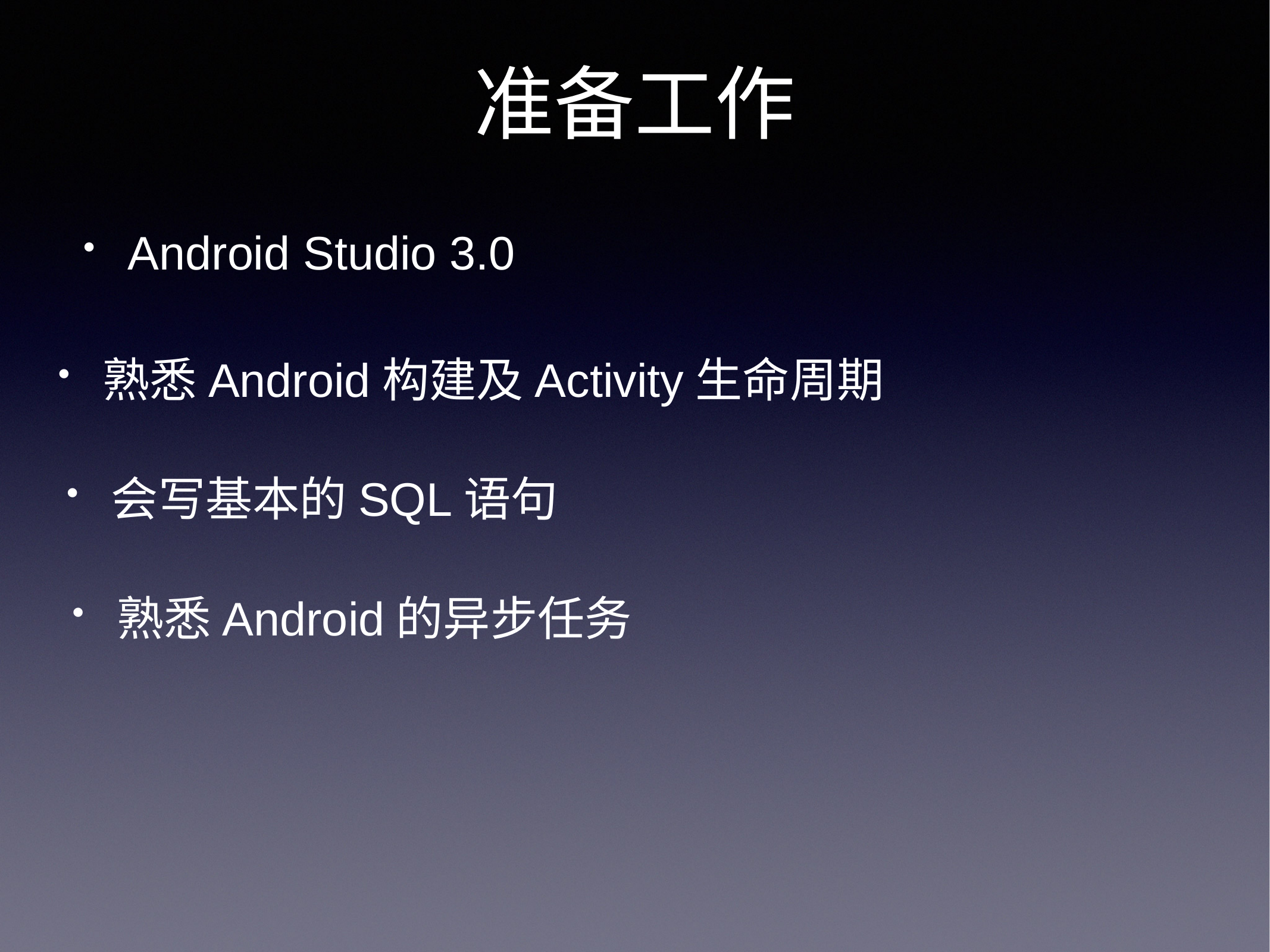

# 准备工作
Android Studio 3.0
熟悉Android构建及Activity生命周期
会写基本的SQL语句
熟悉Android的异步任务